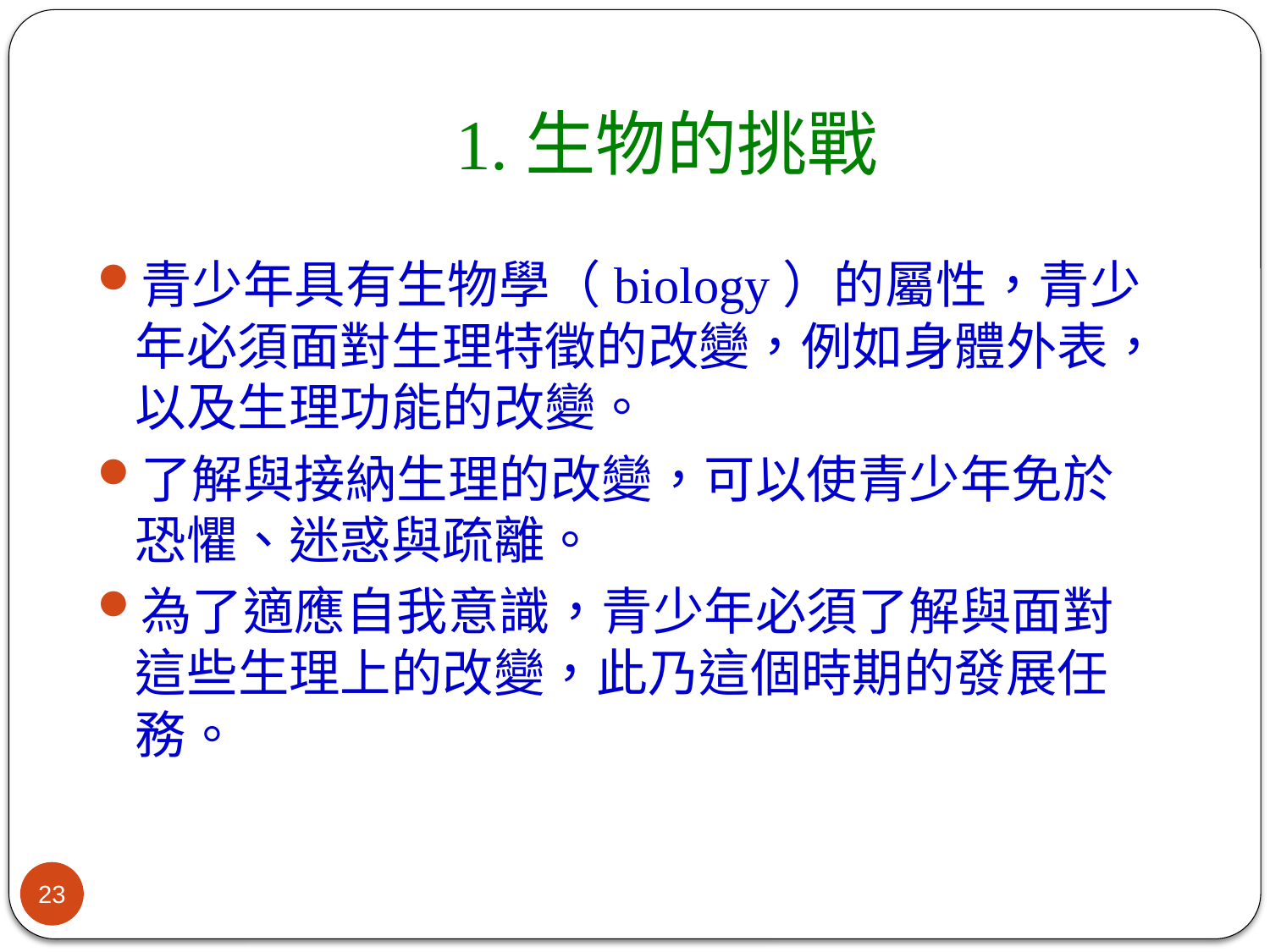

# 1.生物的挑戰
青少年具有生物學（biology）的屬性，青少年必須面對生理特徵的改變，例如身體外表，以及生理功能的改變。
了解與接納生理的改變，可以使青少年免於恐懼、迷惑與疏離。
為了適應自我意識，青少年必須了解與面對這些生理上的改變，此乃這個時期的發展任務。
23